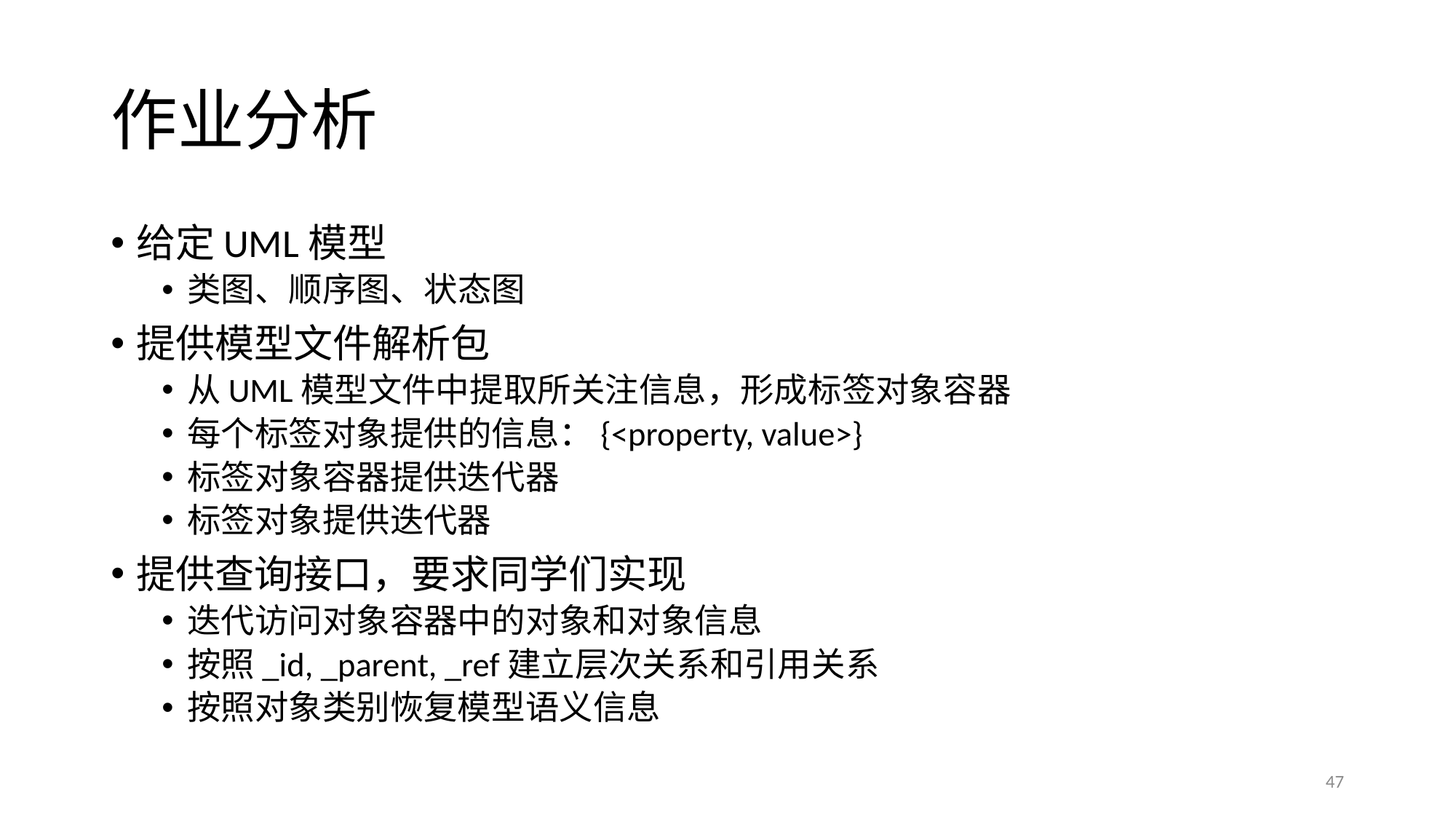

# 作业分析
给定UML模型
类图、顺序图、状态图
提供模型文件解析包
从UML模型文件中提取所关注信息，形成标签对象容器
每个标签对象提供的信息：{<property, value>}
标签对象容器提供迭代器
标签对象提供迭代器
提供查询接口，要求同学们实现
迭代访问对象容器中的对象和对象信息
按照_id, _parent, _ref建立层次关系和引用关系
按照对象类别恢复模型语义信息
47